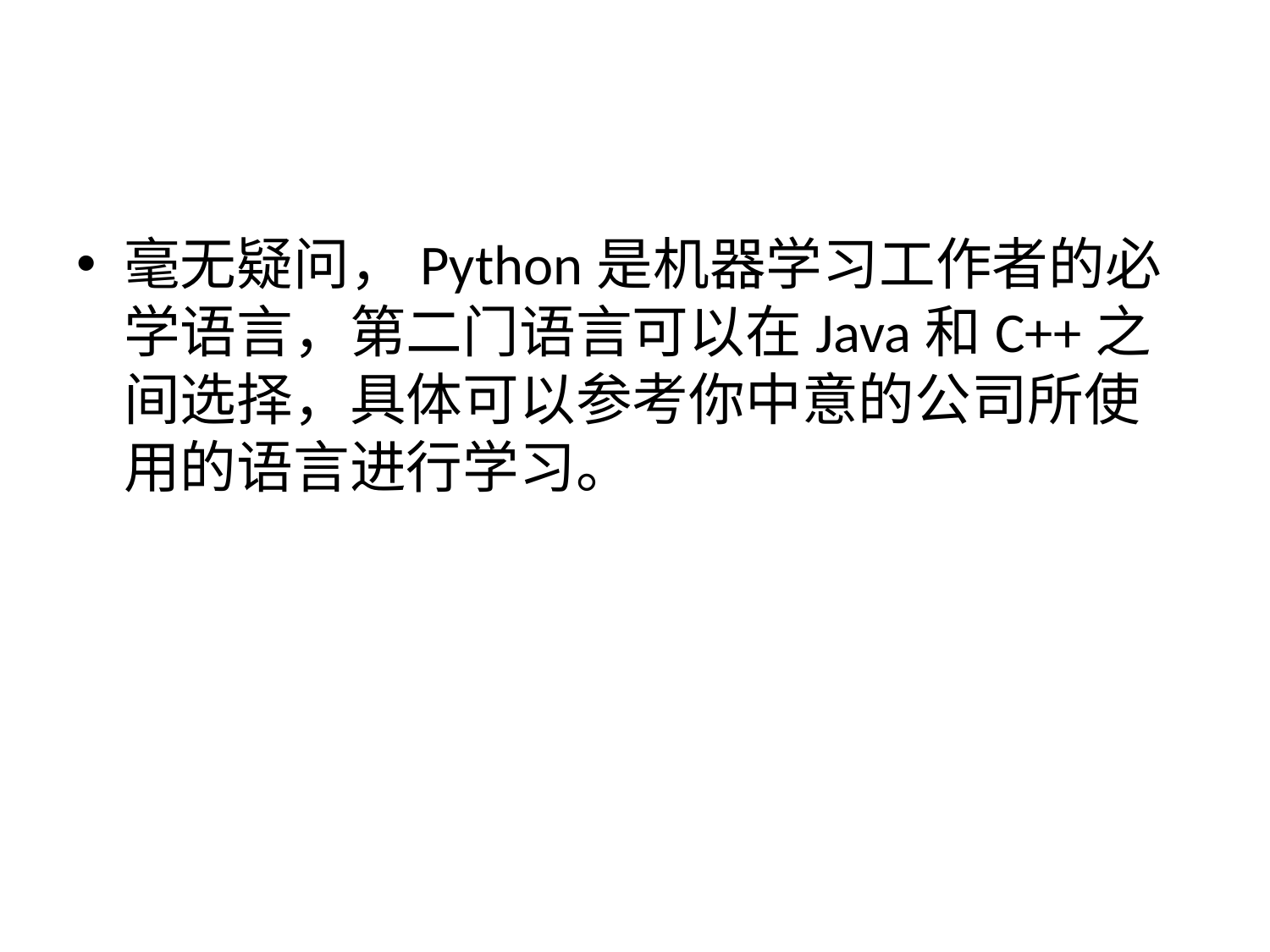

#
毫无疑问，Python是机器学习工作者的必学语言，第二门语言可以在Java和C++之间选择，具体可以参考你中意的公司所使用的语言进行学习。